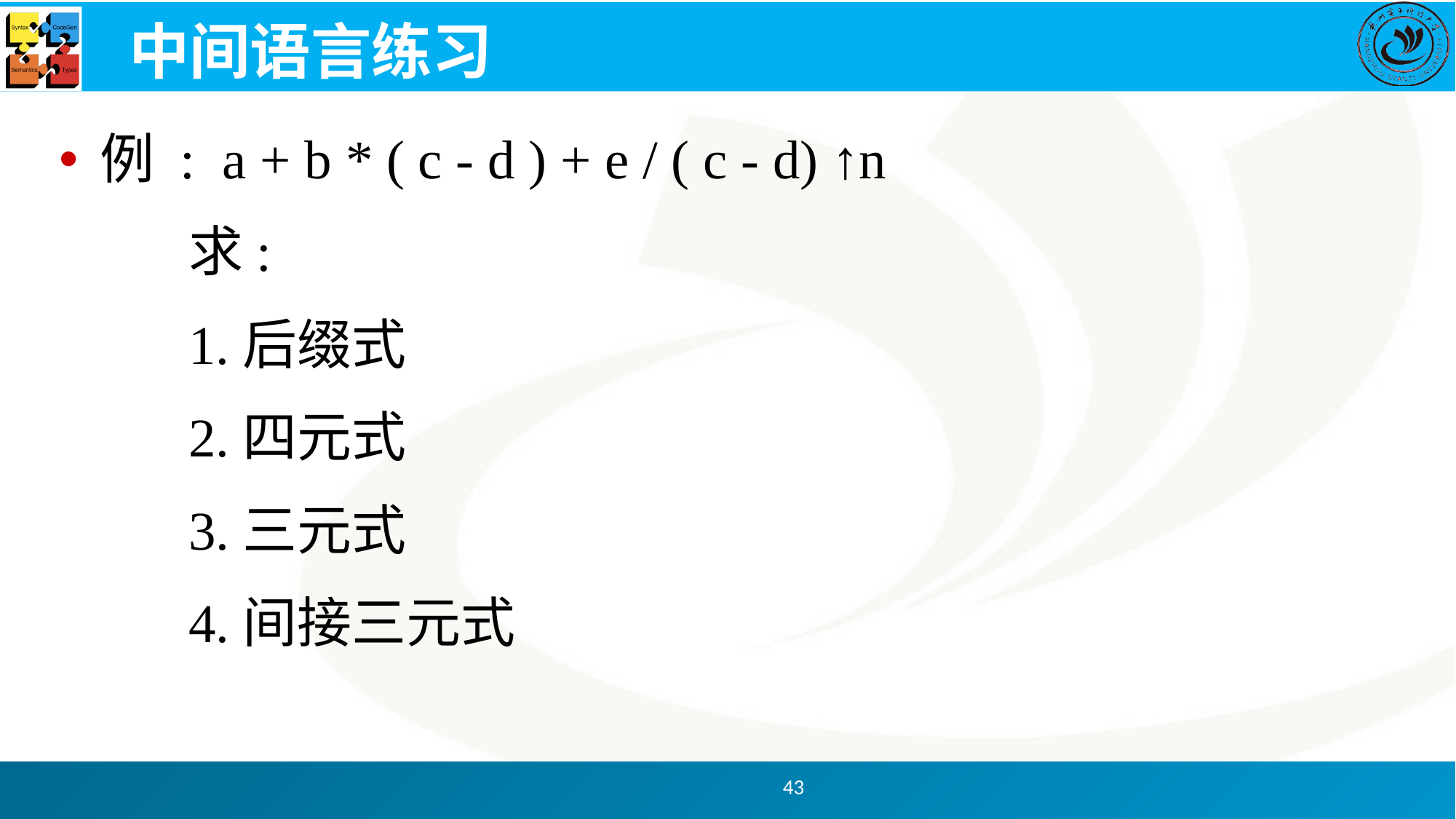

# 中间语言练习
例 :  a + b * ( c - d ) + e / ( c - d) ↑n
求:
1.后缀式
2.四元式
3.三元式
4.间接三元式
43